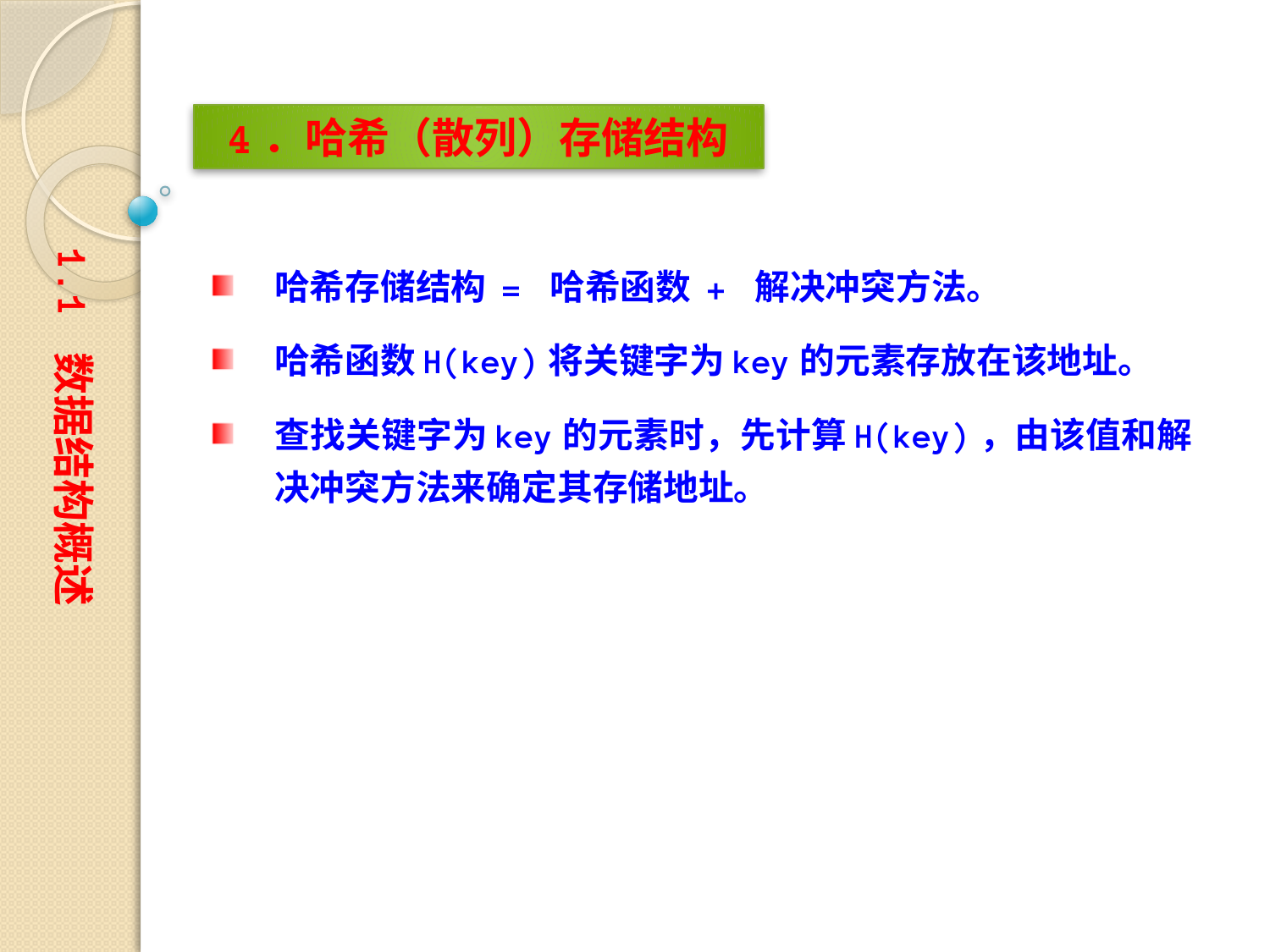

4．哈希（散列）存储结构
1.1 数据结构概述
哈希存储结构 = 哈希函数 + 解决冲突方法。
哈希函数H(key)将关键字为key的元素存放在该地址。
查找关键字为key的元素时，先计算H(key)，由该值和解决冲突方法来确定其存储地址。